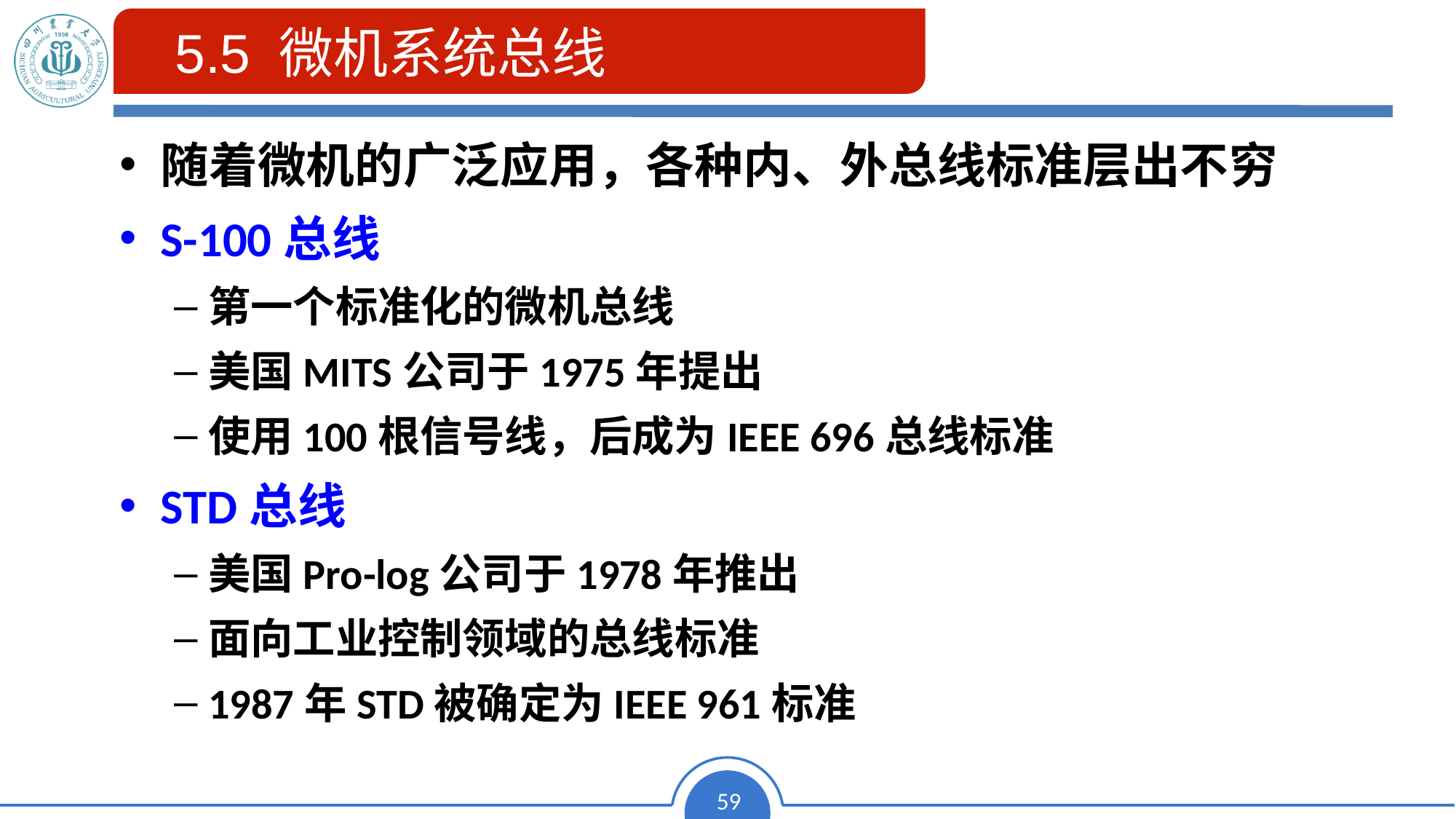

# 5.5 微机系统总线
   5.5 微机系统总线
随着微机的广泛应用，各种内、外总线标准层出不穷
S-100总线
第一个标准化的微机总线
美国MITS公司于1975年提出
使用100根信号线，后成为IEEE 696总线标准
STD总线
美国Pro-log公司于1978年推出
面向工业控制领域的总线标准
1987年STD被确定为IEEE 961标准